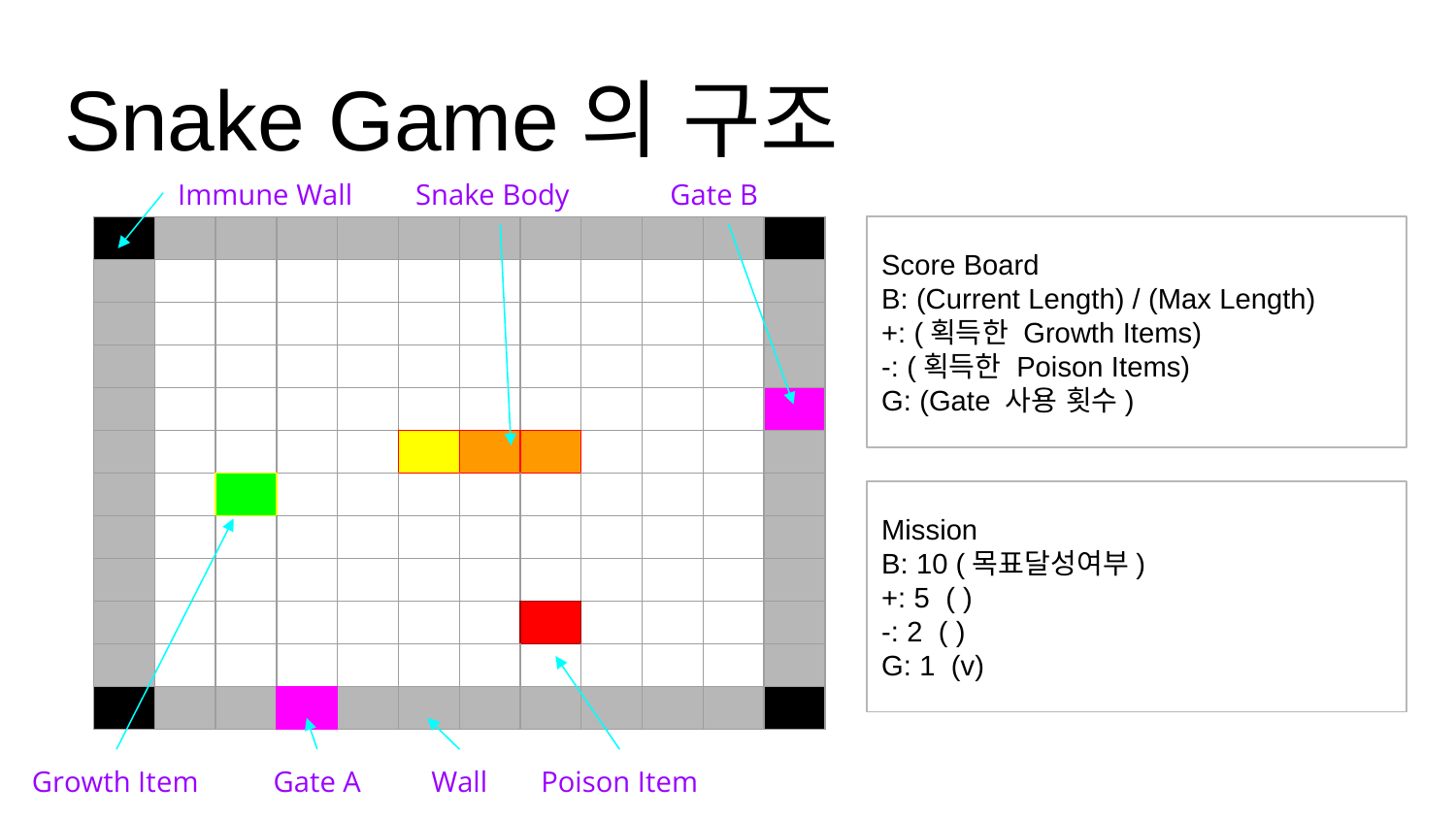

# Snake Game의 구조
Immune Wall
Snake Body
Gate B
Score Board
B: (Current Length) / (Max Length)
+: (획득한 Growth Items)
-: (획득한 Poison Items)
G: (Gate 사용 횟수)
|  |  |  |  |  |  |  |  |  |  |  |  |
| --- | --- | --- | --- | --- | --- | --- | --- | --- | --- | --- | --- |
|  |  |  |  |  |  |  |  |  |  |  |  |
|  |  |  |  |  |  |  |  |  |  |  |  |
|  |  |  |  |  |  |  |  |  |  |  |  |
|  |  |  |  |  |  |  |  |  |  |  |  |
|  |  |  |  |  |  |  |  |  |  |  |  |
|  |  |  |  |  |  |  |  |  |  |  |  |
|  |  |  |  |  |  |  |  |  |  |  |  |
|  |  |  |  |  |  |  |  |  |  |  |  |
|  |  |  |  |  |  |  |  |  |  |  |  |
|  |  |  |  |  |  |  |  |  |  |  |  |
|  |  |  |  |  |  |  |  |  |  |  |  |
Mission
B: 10 (목표달성여부)
+: 5  ( )
-: 2  ( )
G: 1  (v)
Growth Item
Gate A
Wall
Poison Item